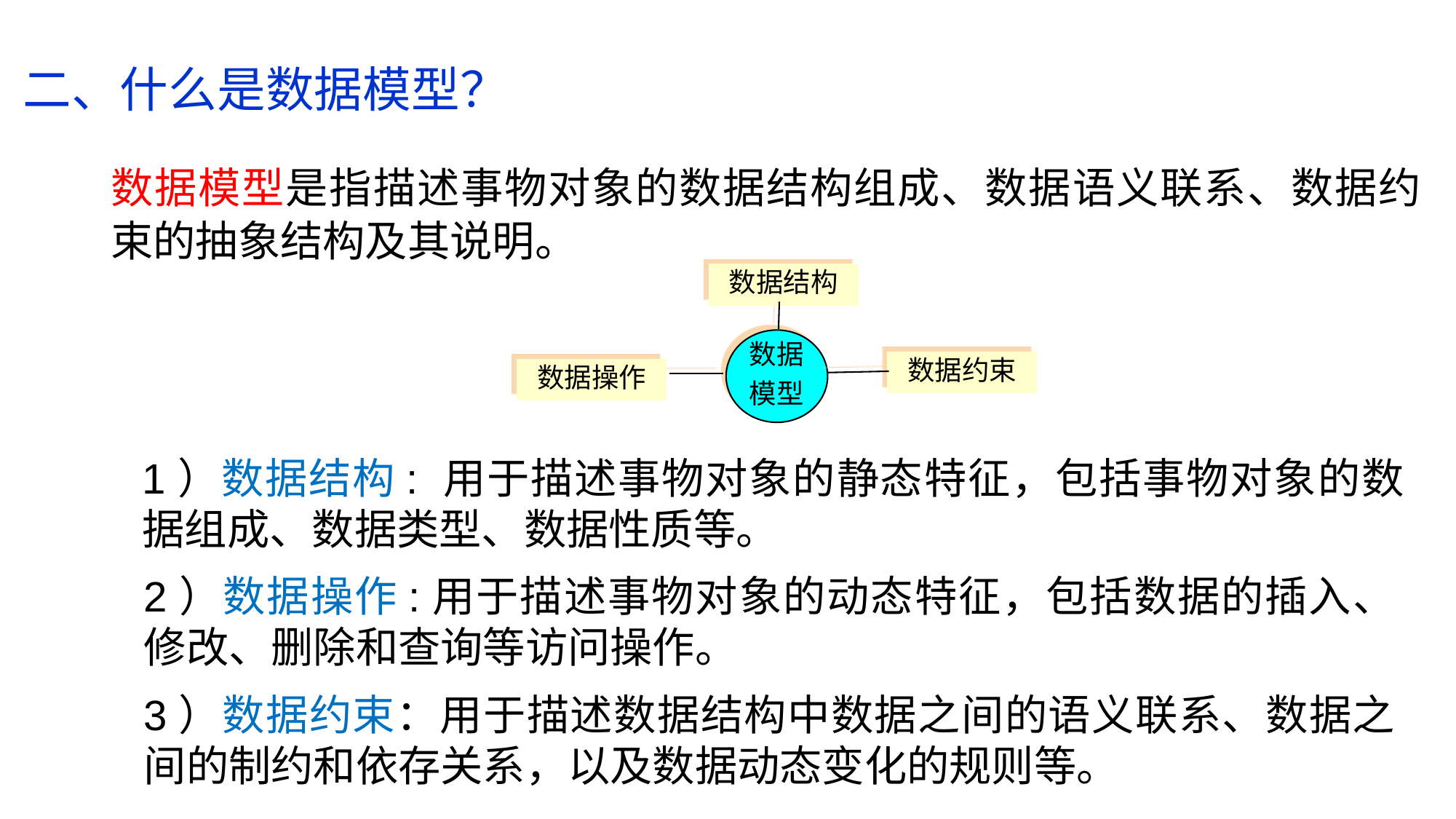

二、什么是数据模型？
数据模型是指描述事物对象的数据结构组成、数据语义联系、数据约束的抽象结构及其说明。
数据结构
数据
模型
数据约束
数据操作
1）数据结构: 用于描述事物对象的静态特征，包括事物对象的数据组成、数据类型、数据性质等。
2）数据操作:用于描述事物对象的动态特征，包括数据的插入、修改、删除和查询等访问操作。
3）数据约束：用于描述数据结构中数据之间的语义联系、数据之间的制约和依存关系，以及数据动态变化的规则等。